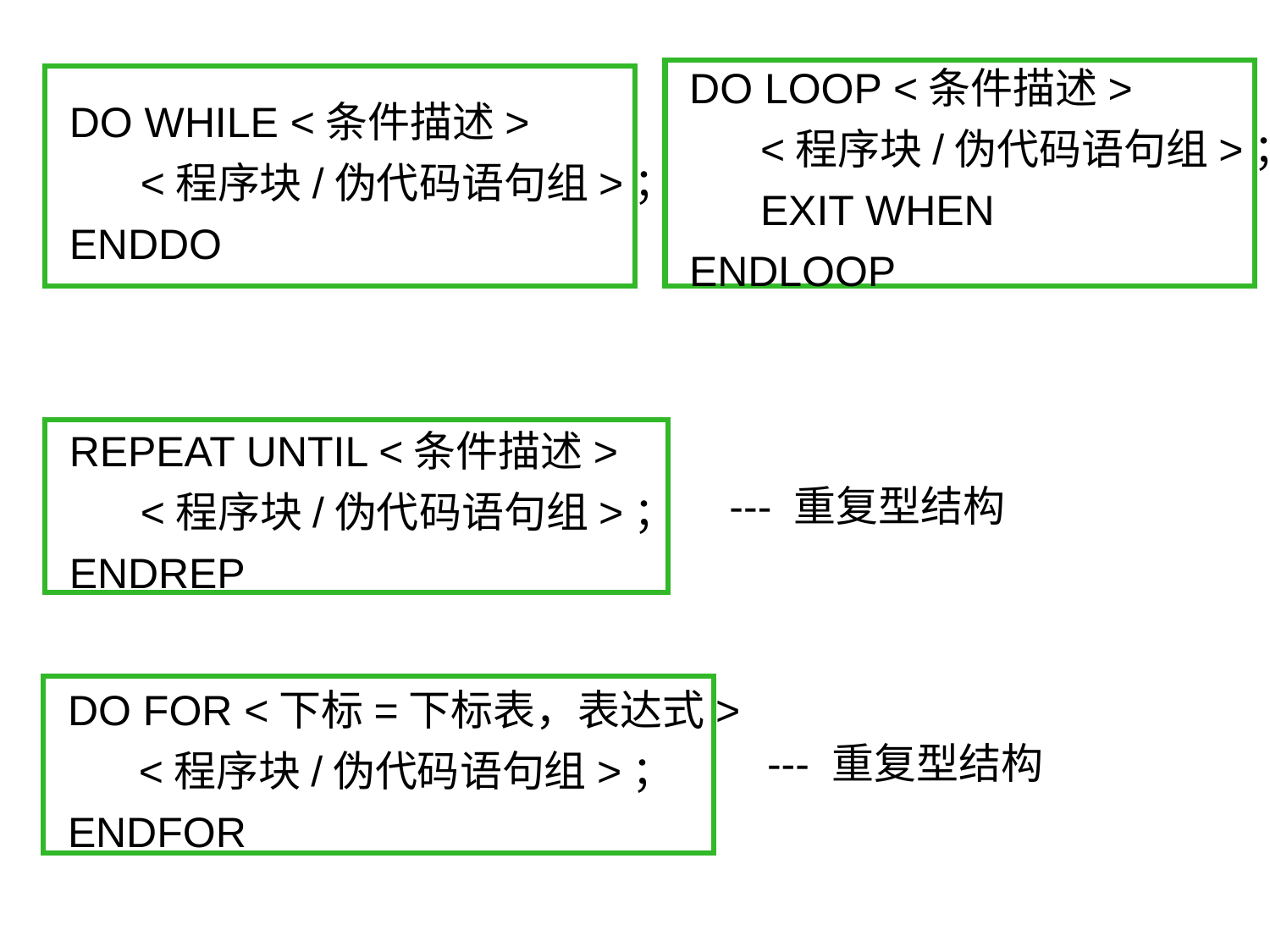

DO LOOP <条件描述>
       <程序块/伪代码语句组>；
       EXIT WHEN
 ENDLOOP
 DO WHILE <条件描述>
       <程序块/伪代码语句组>；
 ENDDO
 REPEAT UNTIL <条件描述>
       <程序块/伪代码语句组>；
 ENDREP
 --- 重复型结构
 DO FOR <下标=下标表，表达式>
       <程序块/伪代码语句组>；
 ENDFOR
 --- 重复型结构